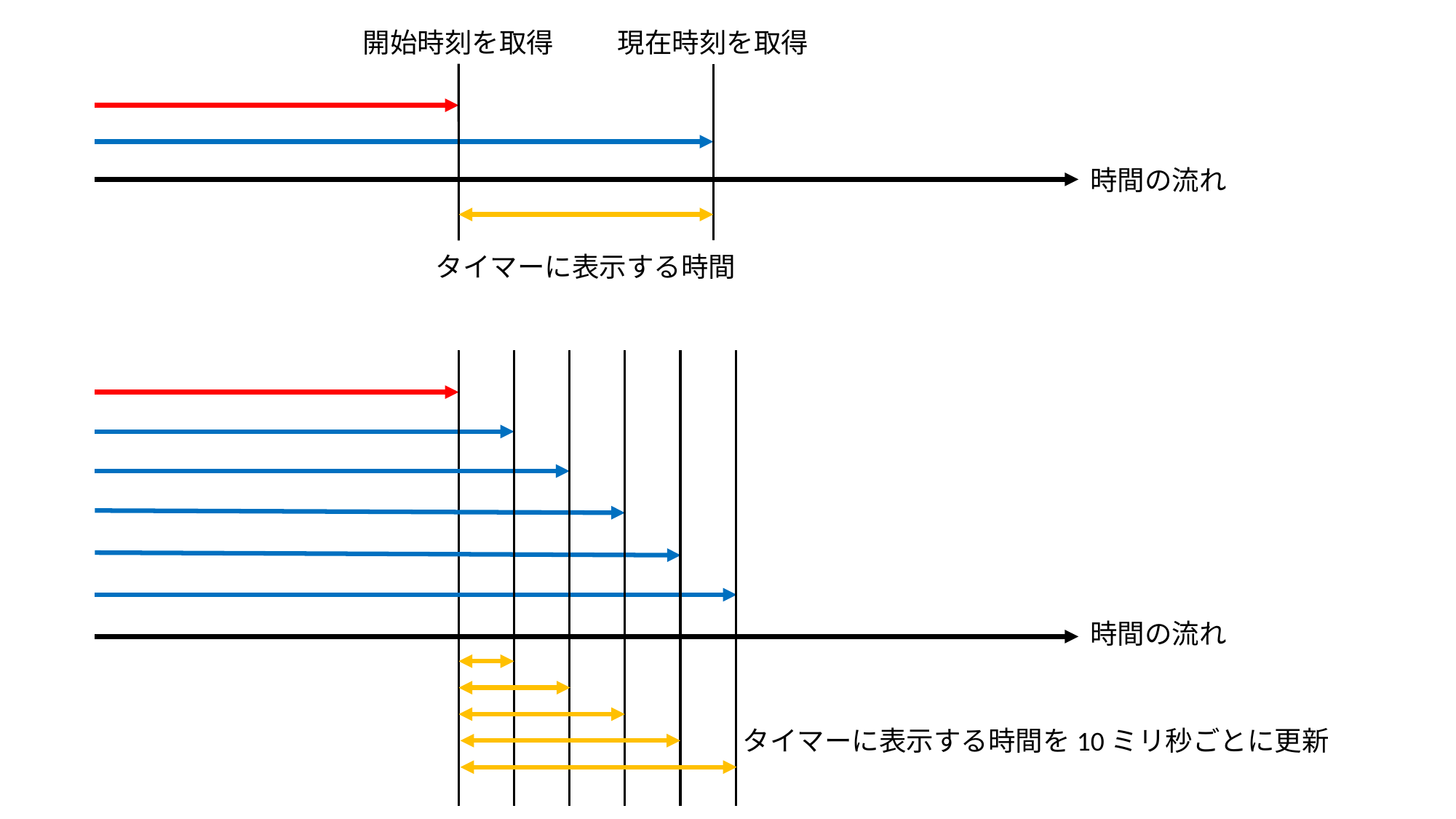

開始時刻を取得
現在時刻を取得
時間の流れ
タイマーに表示する時間
時間の流れ
タイマーに表示する時間を10ミリ秒ごとに更新